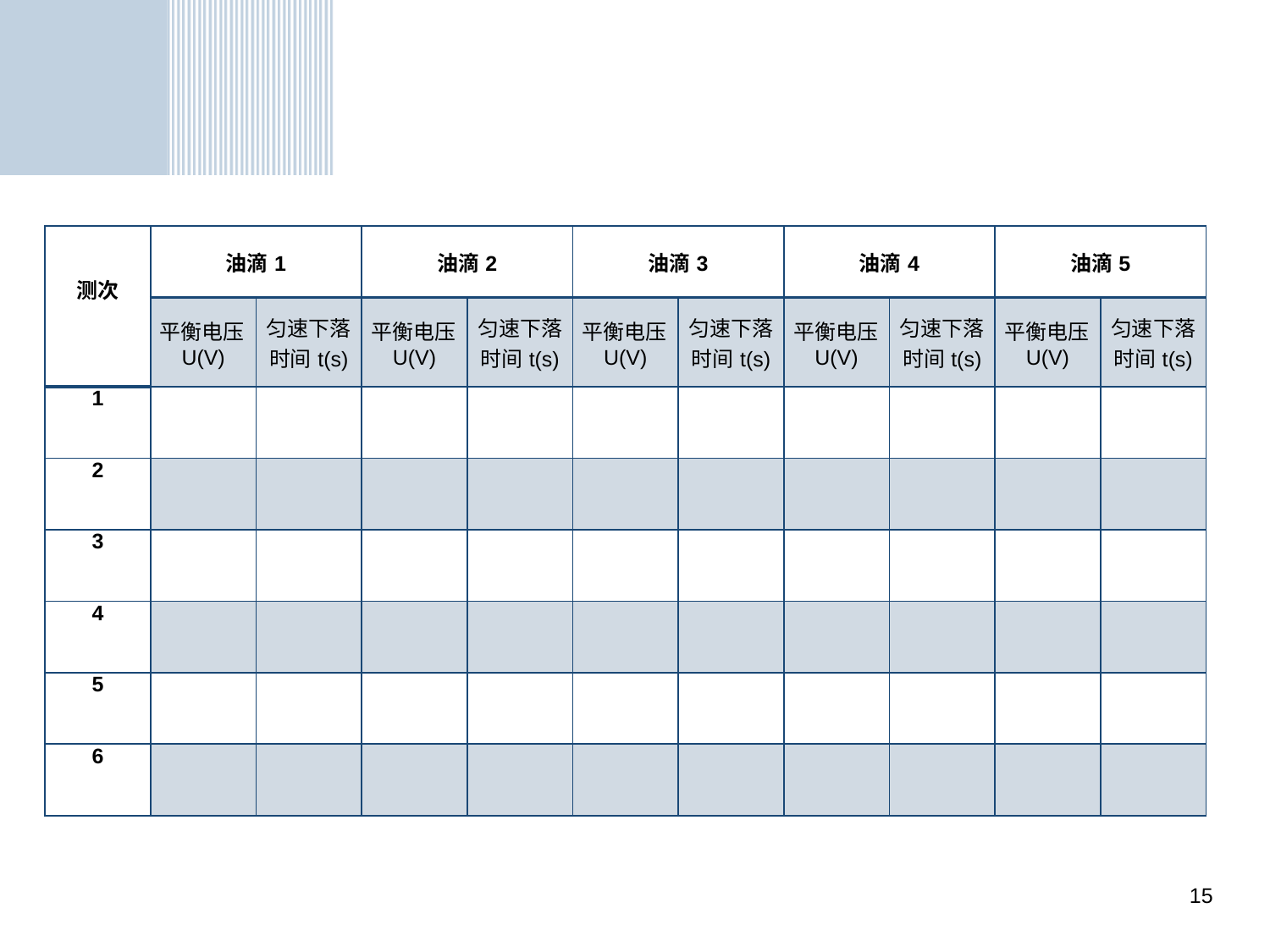

| 测次 | 油滴1 |  | 油滴2 |  | 油滴3 |  | 油滴4 |  | 油滴5 |  |
| --- | --- | --- | --- | --- | --- | --- | --- | --- | --- | --- |
|  | 平衡电压U(V) | 匀速下落时间t(s) | 平衡电压U(V) | 匀速下落时间t(s) | 平衡电压U(V) | 匀速下落时间t(s) | 平衡电压U(V) | 匀速下落时间t(s) | 平衡电压U(V) | 匀速下落时间t(s) |
| 1 |  |  |  |  |  |  |  |  |  |  |
| 2 |  |  |  |  |  |  |  |  |  |  |
| 3 |  |  |  |  |  |  |  |  |  |  |
| 4 |  |  |  |  |  |  |  |  |  |  |
| 5 |  |  |  |  |  |  |  |  |  |  |
| 6 |  |  |  |  |  |  |  |  |  |  |